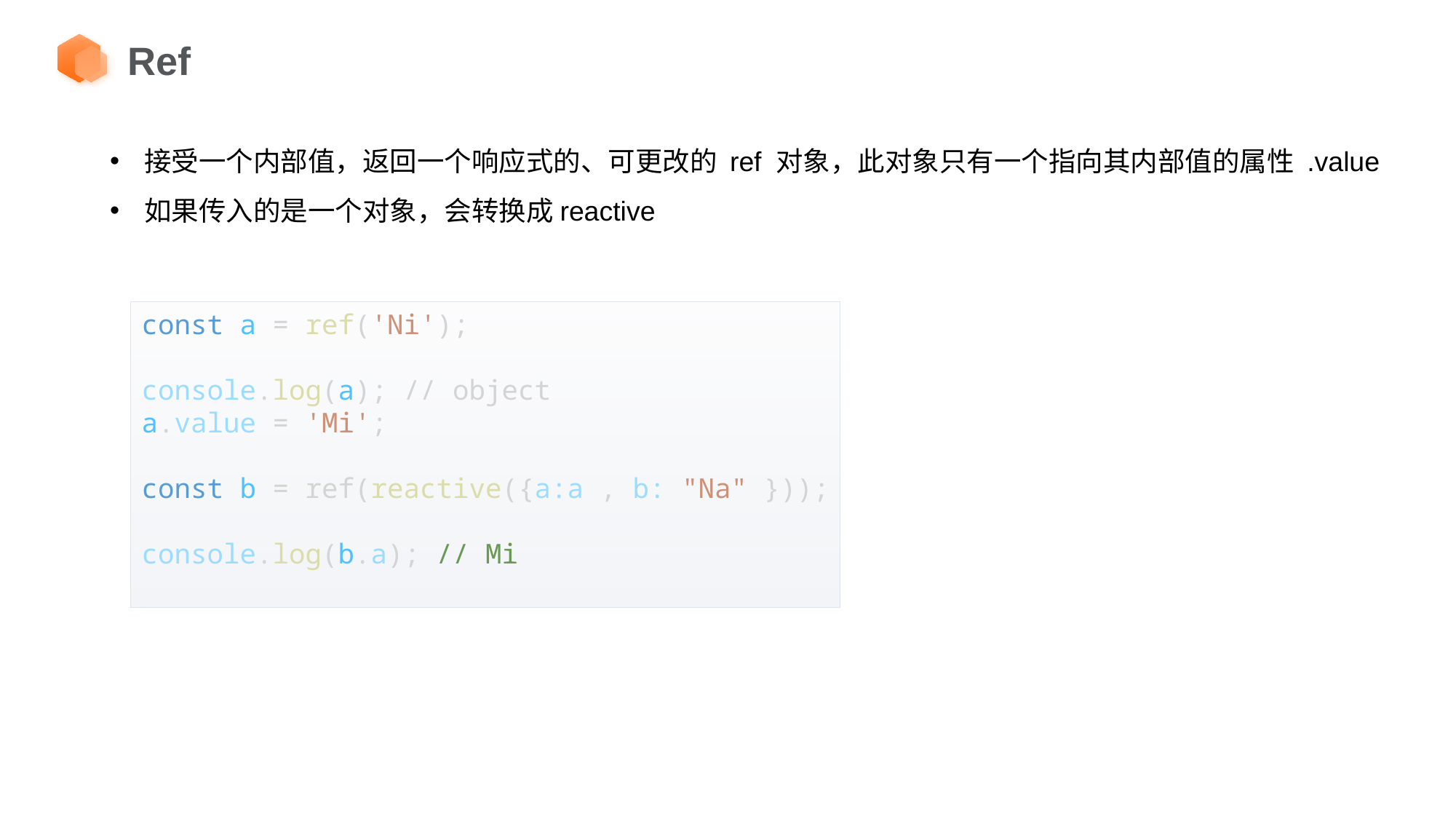

Ref
接受一个内部值，返回一个响应式的、可更改的 ref 对象，此对象只有一个指向其内部值的属性 .value
如果传入的是一个对象，会转换成reactive
const a = ref('Ni');
console.log(a); // object
a.value = 'Mi';
const b = ref(reactive({a:a , b: "Na" }));
console.log(b.a); // Mi